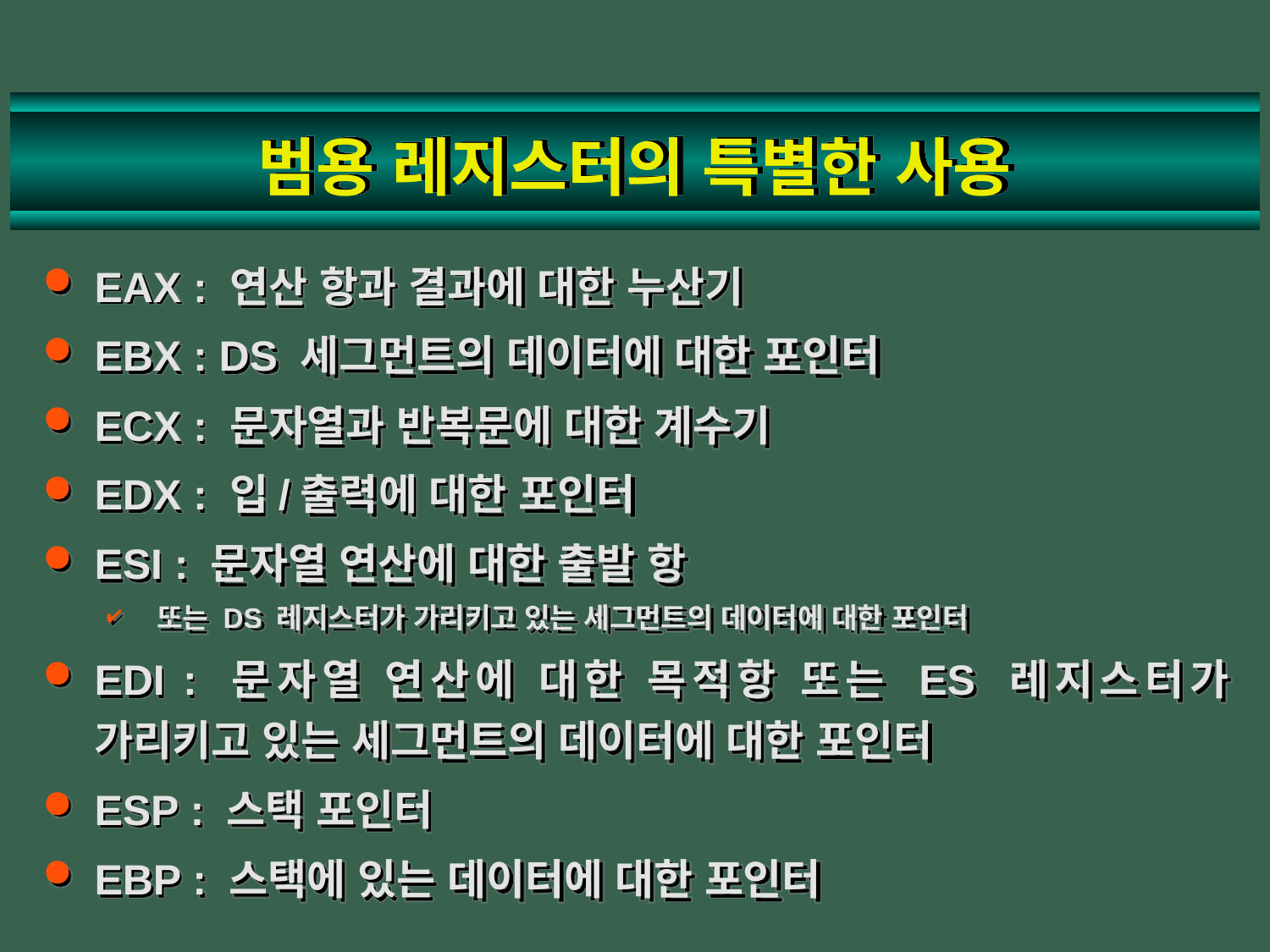

# 범용 레지스터의 특별한 사용
EAX : 연산 항과 결과에 대한 누산기
EBX : DS 세그먼트의 데이터에 대한 포인터
ECX : 문자열과 반복문에 대한 계수기
EDX : 입/출력에 대한 포인터
ESI : 문자열 연산에 대한 출발 항
또는 DS 레지스터가 가리키고 있는 세그먼트의 데이터에 대한 포인터
EDI : 문자열 연산에 대한 목적항 또는 ES 레지스터가 가리키고 있는 세그먼트의 데이터에 대한 포인터
ESP : 스택 포인터
EBP : 스택에 있는 데이터에 대한 포인터